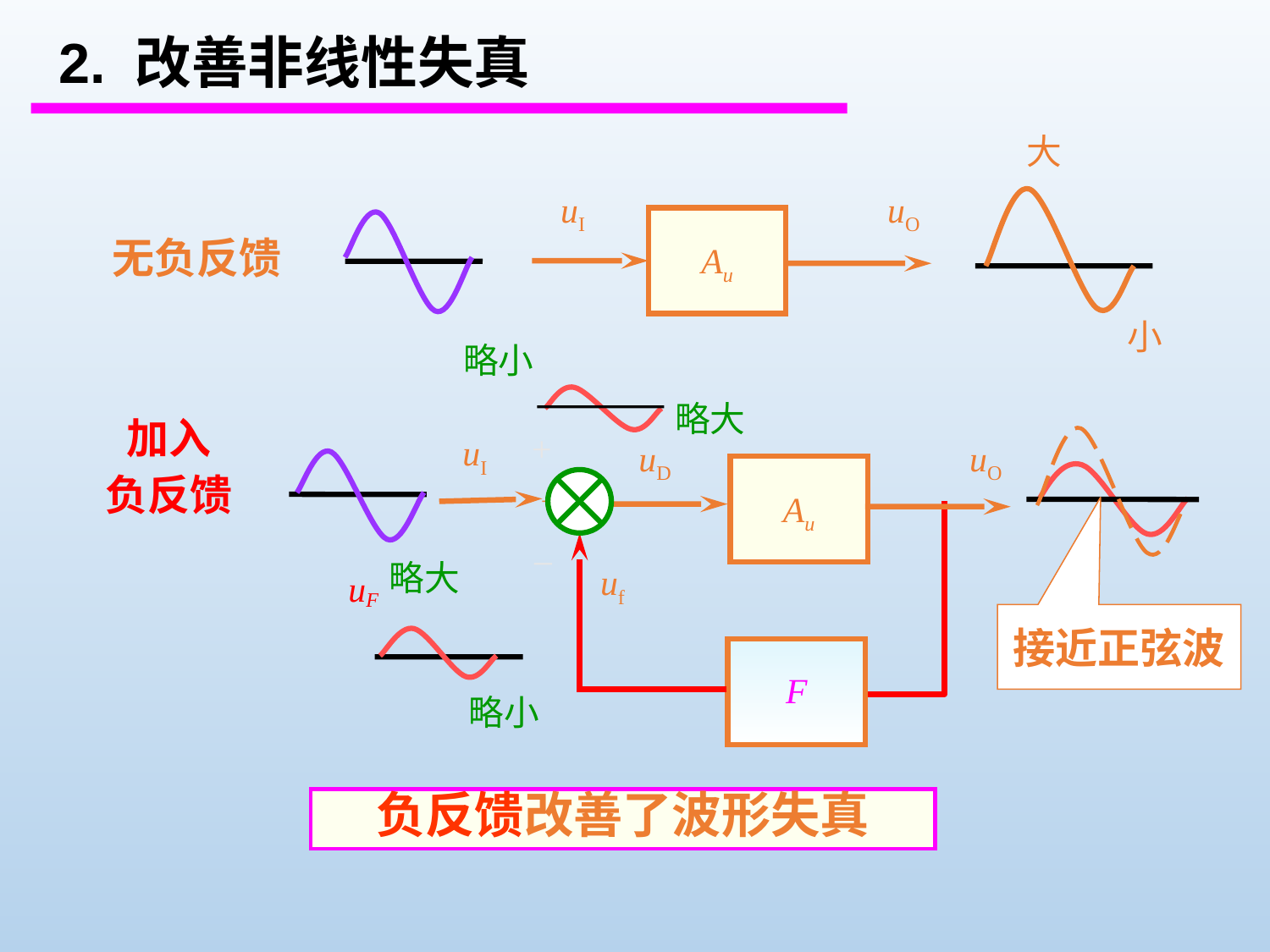

2. 改善非线性失真

大

小
uI
uO
Au

无负反馈
略小

略大

加入
负反馈
+
–
uD
uI
Au

uO

略大
uf
uF

接近正弦波
F
略小
负反馈改善了波形失真